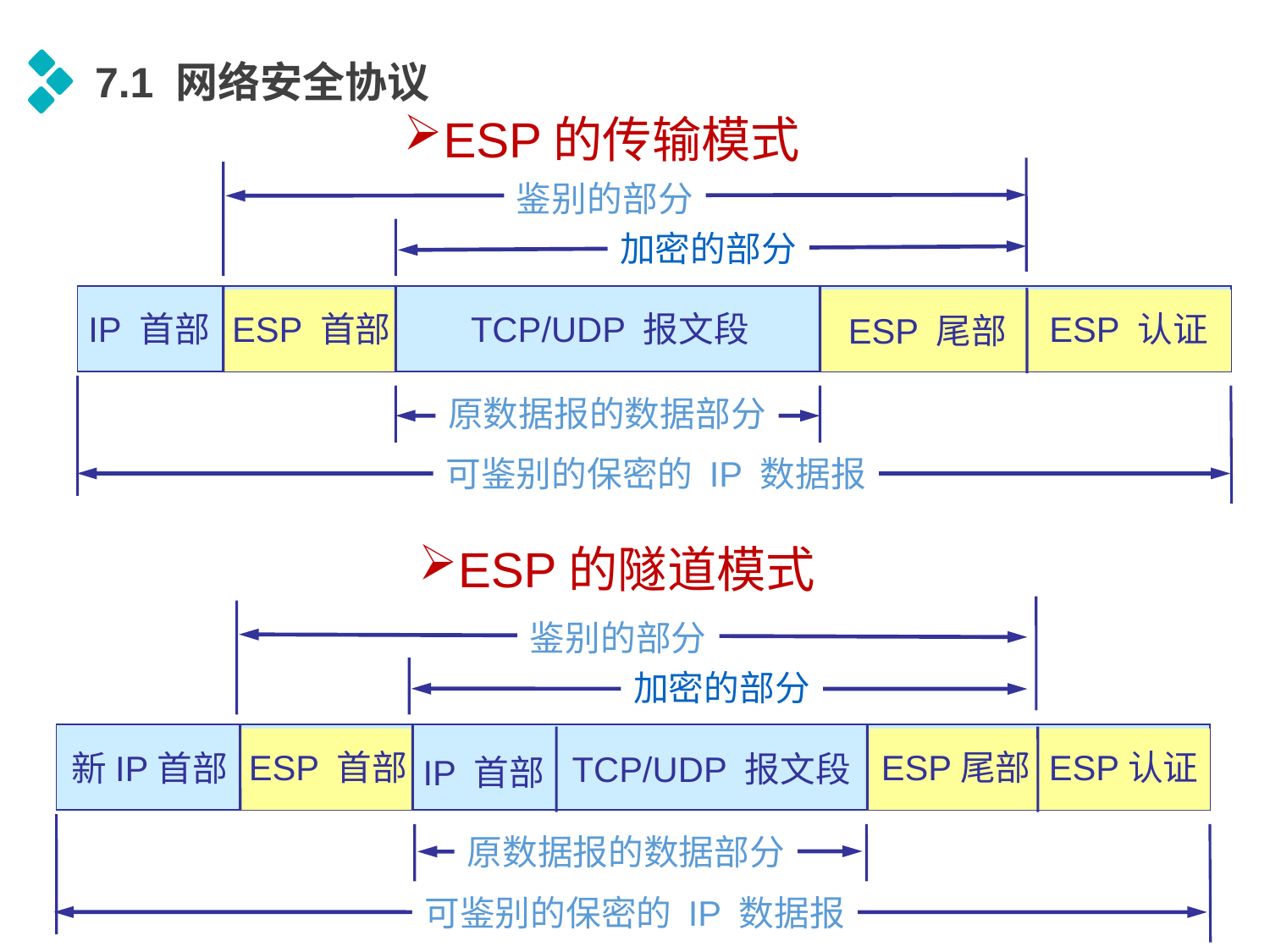

7.1 网络安全协议

ESP的传输模式

鉴别的部分

加密的部分

IP 首部
ESP 首部
TCP/UDP 报文段
ESP 认证
ESP 尾部

原数据报的数据部分

可鉴别的保密的 IP 数据报

ESP的隧道模式

鉴别的部分

加密的部分

ESP认证
ESP 首部
ESP尾部
新IP首部
TCP/UDP 报文段
IP 首部

原数据报的数据部分

可鉴别的保密的 IP 数据报